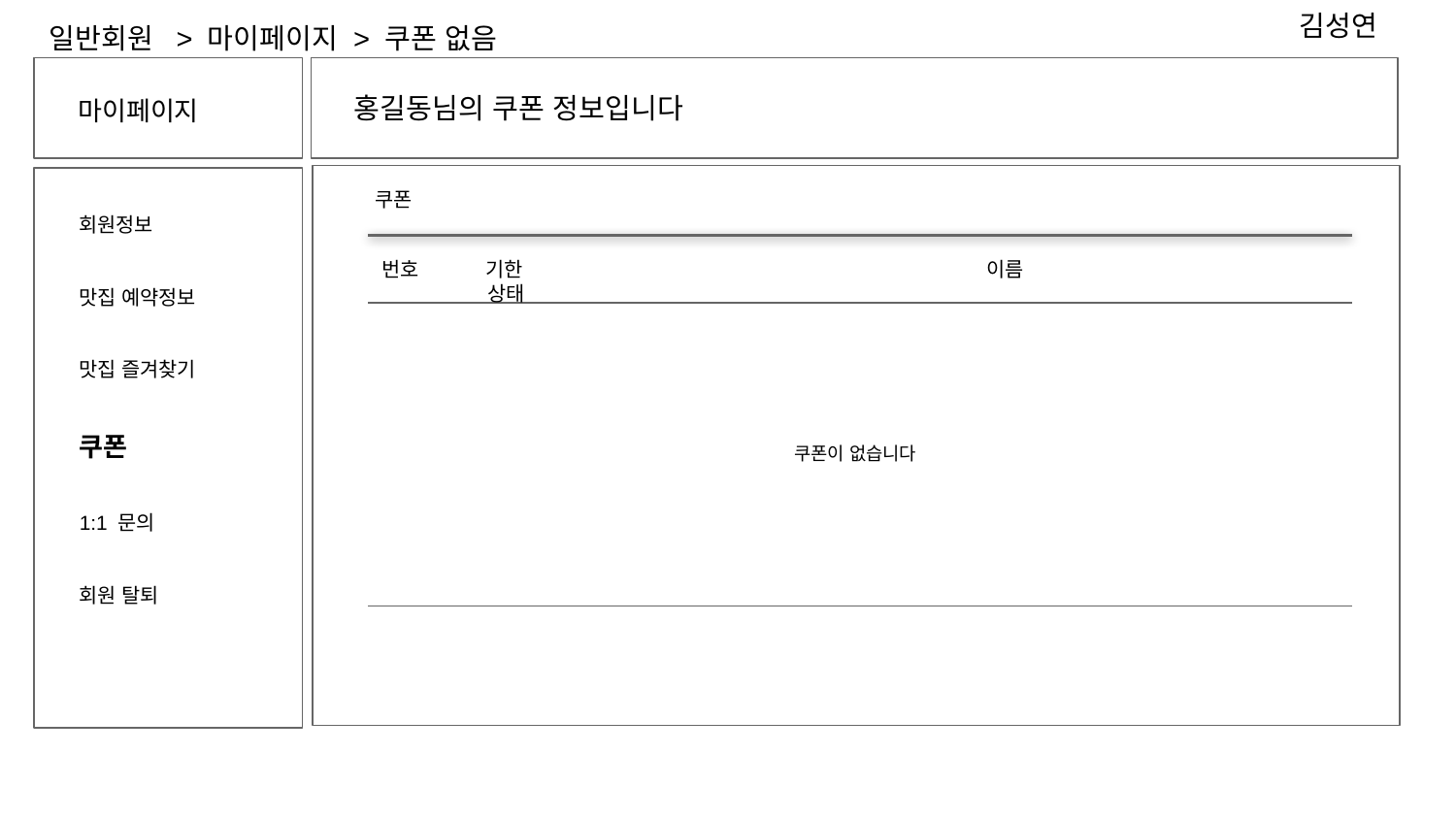

김성연
일반회원  > 마이페이지 > 쿠폰 없음

홍길동님의 쿠폰 정보입니다

마이페이지

 쿠폰
회원정보

맛집 예약정보

맛집 즐겨찾기

쿠폰

1:1 문의

회원 탈퇴
번호            기한    		                              이름                                                                          상태
쿠폰이 없습니다